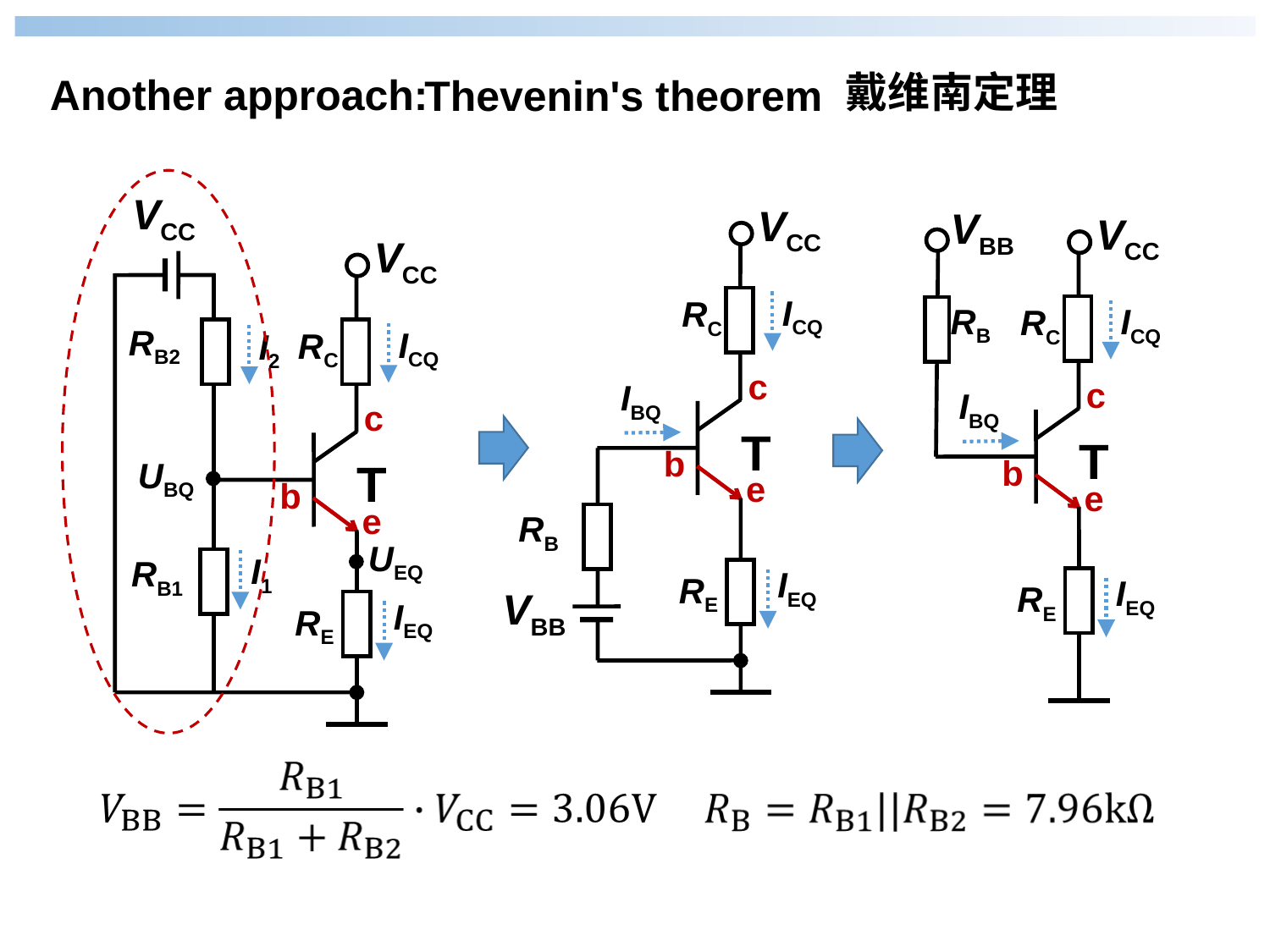

戴维南定理
Another approach:
Thevenin's theorem

VCC
VCC

RB2
RC

T

c
b
e
RB1
RE

ICQ
I2
UBQ
UEQ
I1

IEQ

VCC

RC

T

c
b
e
RB
RE

ICQ
IBQ
IEQ
VBB

VBB
VCC

RC

T

c
b
e
RB
RE

ICQ
IBQ
IEQ